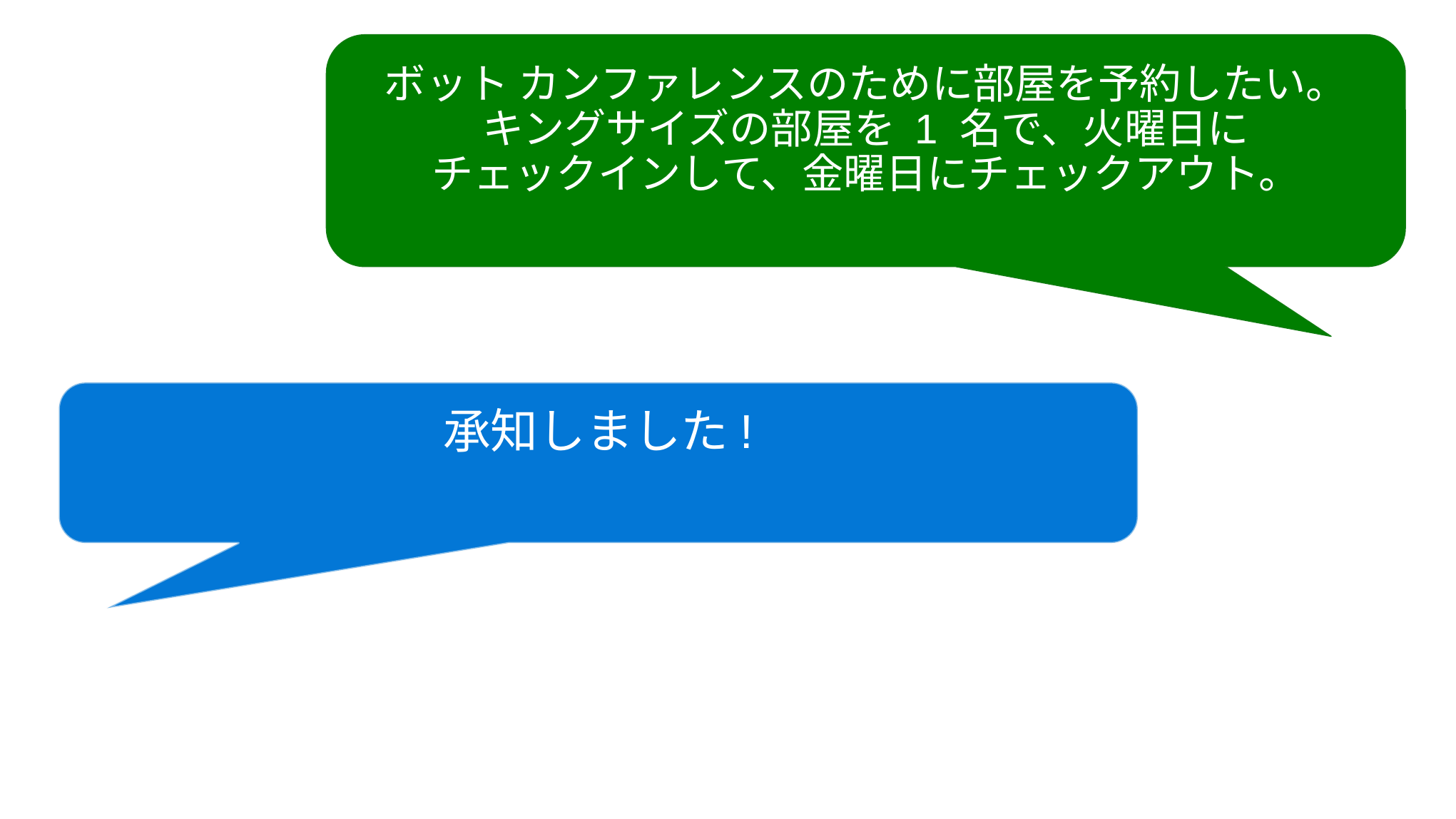

ボット カンファレンスのために部屋を予約したい。
キングサイズの部屋を 1 名で、火曜日に
チェックインして、金曜日にチェックアウト。
承知しました!